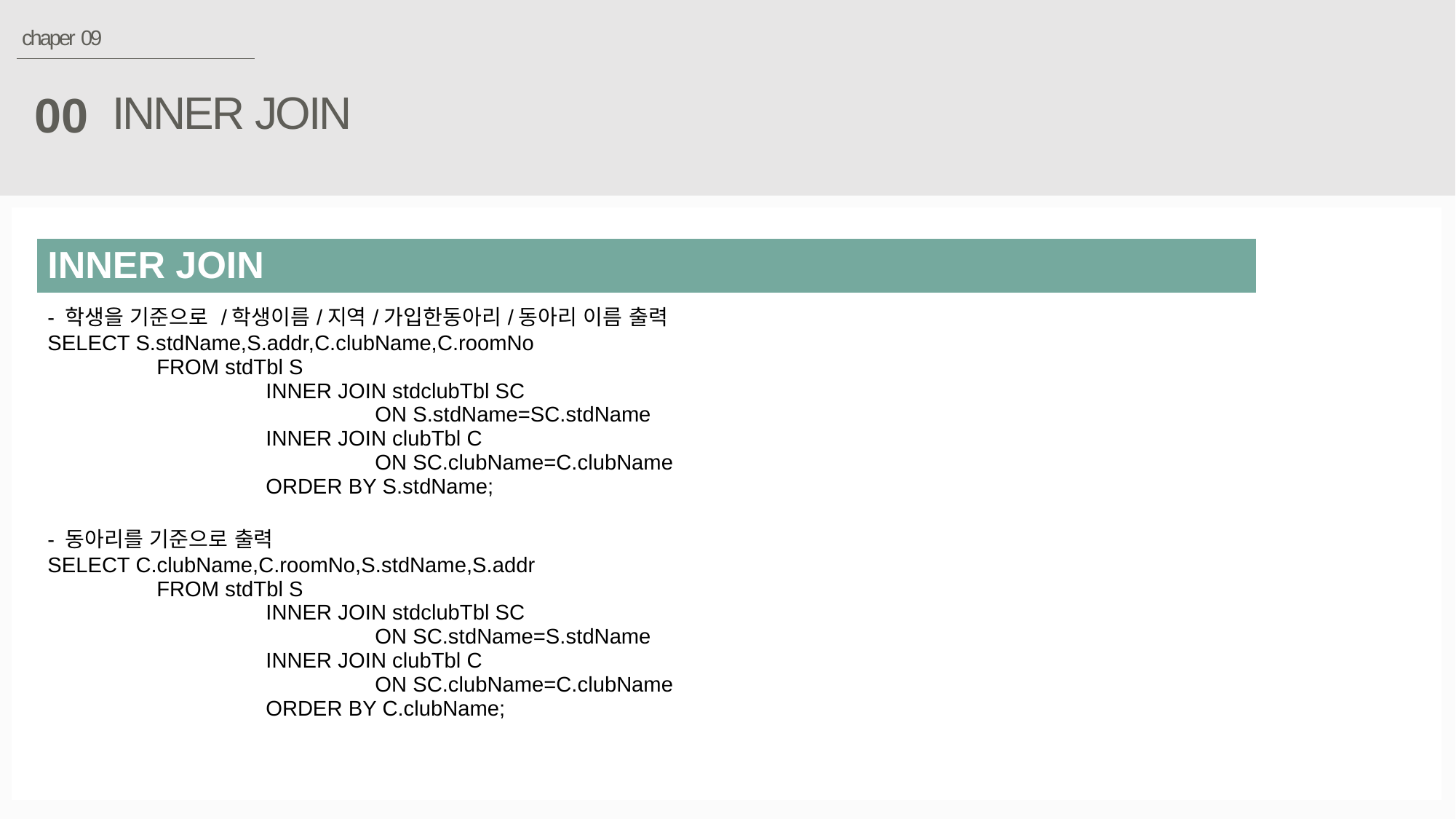

chaper  09
INNER JOIN
00

| INNER JOIN |
| --- |
| - 학생을 기준으로 /학생이름/지역/가입한동아리/동아리 이름 출력 SELECT S.stdName,S.addr,C.clubName,C.roomNo FROM stdTbl S INNER JOIN stdclubTbl SC ON S.stdName=SC.stdName INNER JOIN clubTbl C ON SC.clubName=C.clubName ORDER BY S.stdName; - 동아리를 기준으로 출력 SELECT C.clubName,C.roomNo,S.stdName,S.addr FROM stdTbl S INNER JOIN stdclubTbl SC ON SC.stdName=S.stdName INNER JOIN clubTbl C ON SC.clubName=C.clubName ORDER BY C.clubName; |